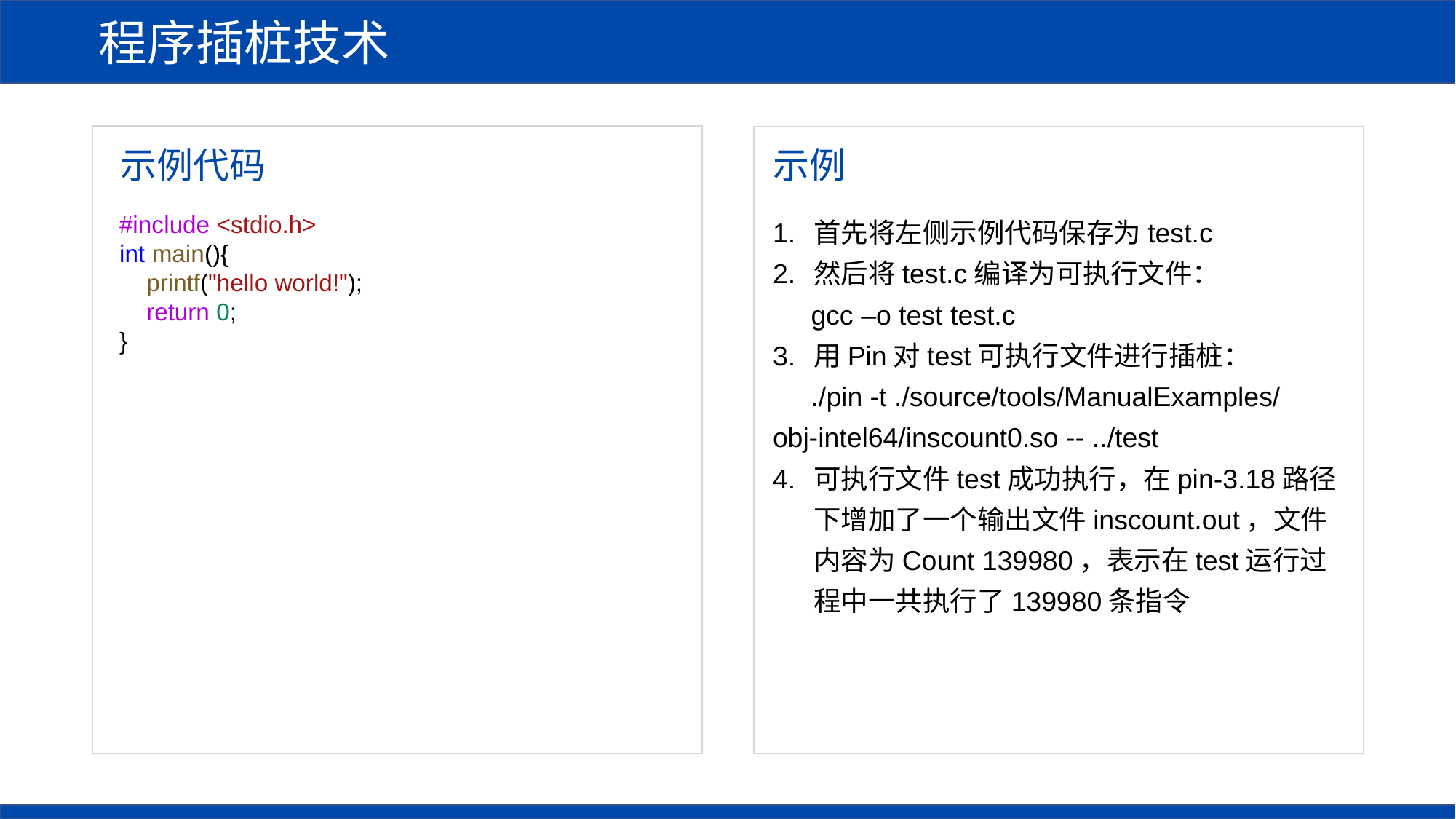

程序插桩技术

示例
示例代码
首先将左侧示例代码保存为test.c
然后将test.c编译为可执行文件：
     gcc –o test test.c
用Pin对test可执行文件进行插桩：
     ./pin -t ./source/tools/ManualExamples/
obj-intel64/inscount0.so -- ../test
可执行文件test成功执行，在pin-3.18路径下增加了一个输出文件inscount.out，文件内容为Count 139980，表示在test运行过程中一共执行了139980条指令
#include <stdio.h>
int main(){
    printf("hello world!");
    return 0;
}